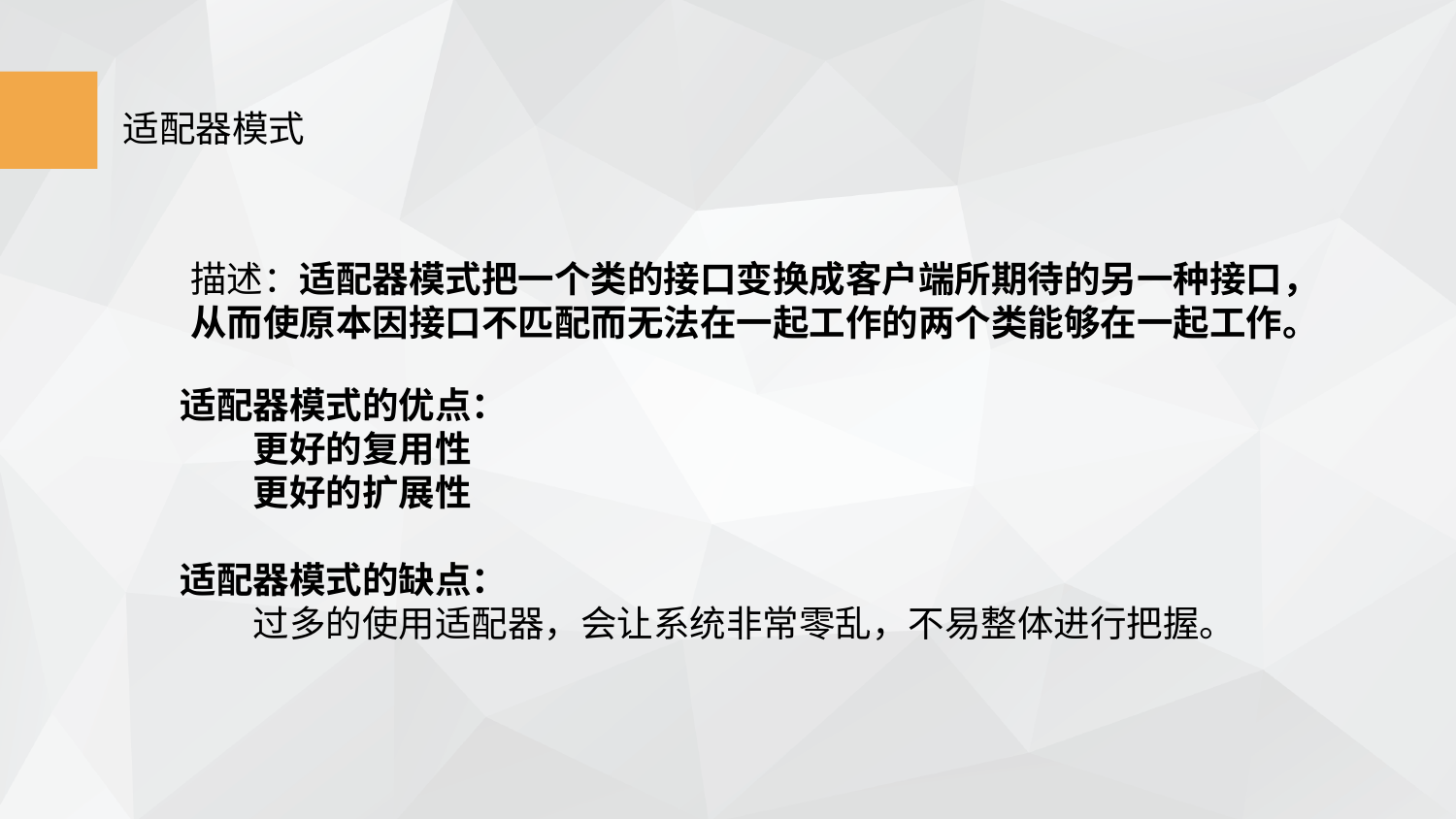

适配器模式
描述：适配器模式把一个类的接口变换成客户端所期待的另一种接口，
从而使原本因接口不匹配而无法在一起工作的两个类能够在一起工作。
适配器模式的优点：
　　更好的复用性
　　更好的扩展性

适配器模式的缺点：
　　过多的使用适配器，会让系统非常零乱，不易整体进行把握。